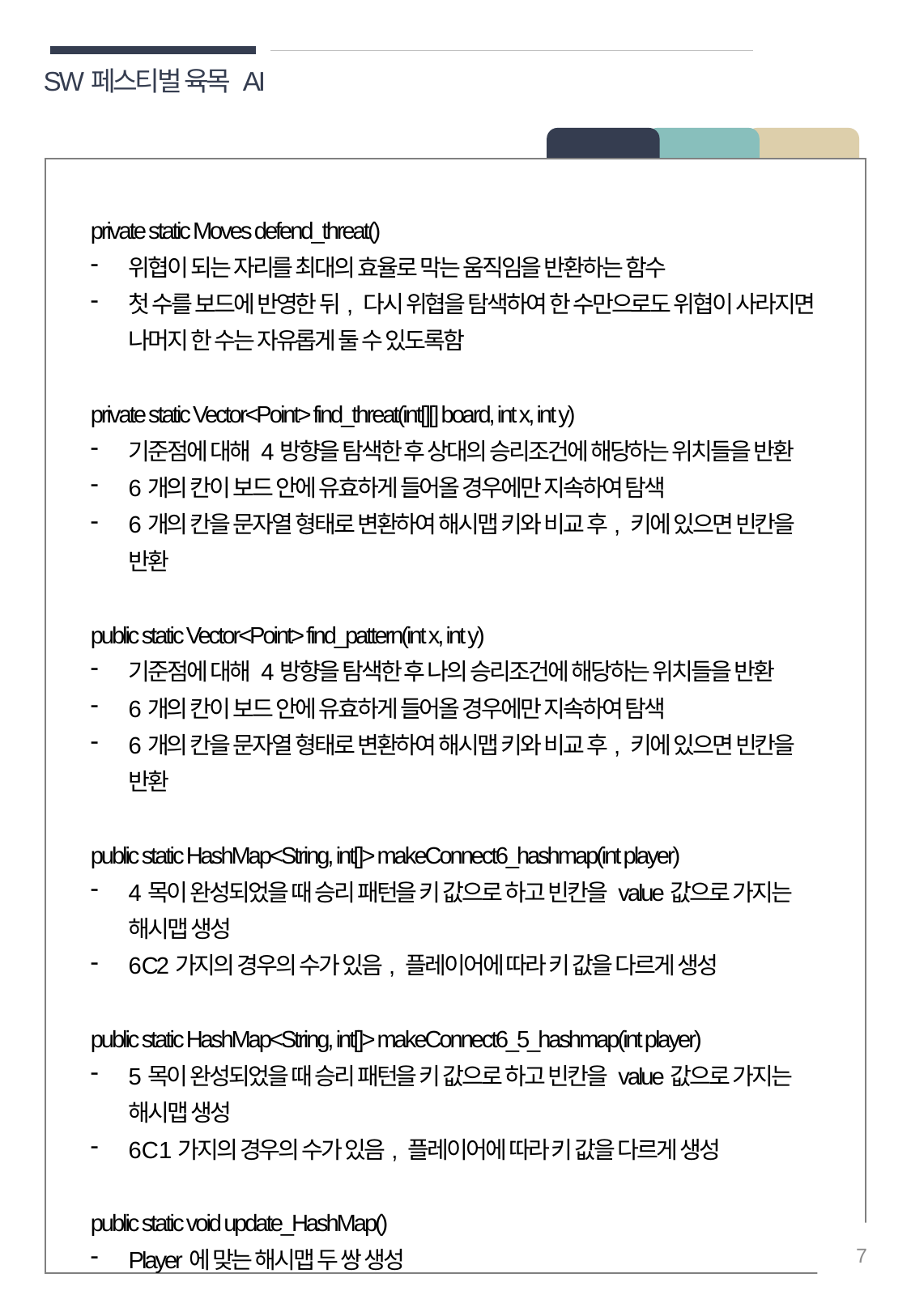

private static Moves defend_threat()
위협이 되는 자리를 최대의 효율로 막는 움직임을 반환하는 함수
첫 수를 보드에 반영한 뒤, 다시 위협을 탐색하여 한 수만으로도 위협이 사라지면 나머지 한 수는 자유롭게 둘 수 있도록함

private static Vector<Point> find_threat(int[][] board, int x, int y)
기준점에 대해 4방향을 탐색한 후 상대의 승리조건에 해당하는 위치들을 반환
6개의 칸이 보드 안에 유효하게 들어올 경우에만 지속하여 탐색
6개의 칸을 문자열 형태로 변환하여 해시맵 키와 비교 후, 키에 있으면 빈칸을 반환
public static Vector<Point> find_pattern(int x, int y)
기준점에 대해 4방향을 탐색한 후 나의 승리조건에 해당하는 위치들을 반환
6개의 칸이 보드 안에 유효하게 들어올 경우에만 지속하여 탐색
6개의 칸을 문자열 형태로 변환하여 해시맵 키와 비교 후, 키에 있으면 빈칸을 반환

public static HashMap<String, int[]> makeConnect6_hashmap(int player)
4목이 완성되었을 때 승리 패턴을 키 값으로 하고 빈칸을 value값으로 가지는 해시맵 생성
6C2가지의 경우의 수가 있음, 플레이어에 따라 키 값을 다르게 생성

public static HashMap<String, int[]> makeConnect6_5_hashmap(int player)
5목이 완성되었을 때 승리 패턴을 키 값으로 하고 빈칸을 value값으로 가지는 해시맵 생성
6C1가지의 경우의 수가 있음, 플레이어에 따라 키 값을 다르게 생성

public static void update_HashMap()
Player에 맞는 해시맵 두 쌍 생성
7